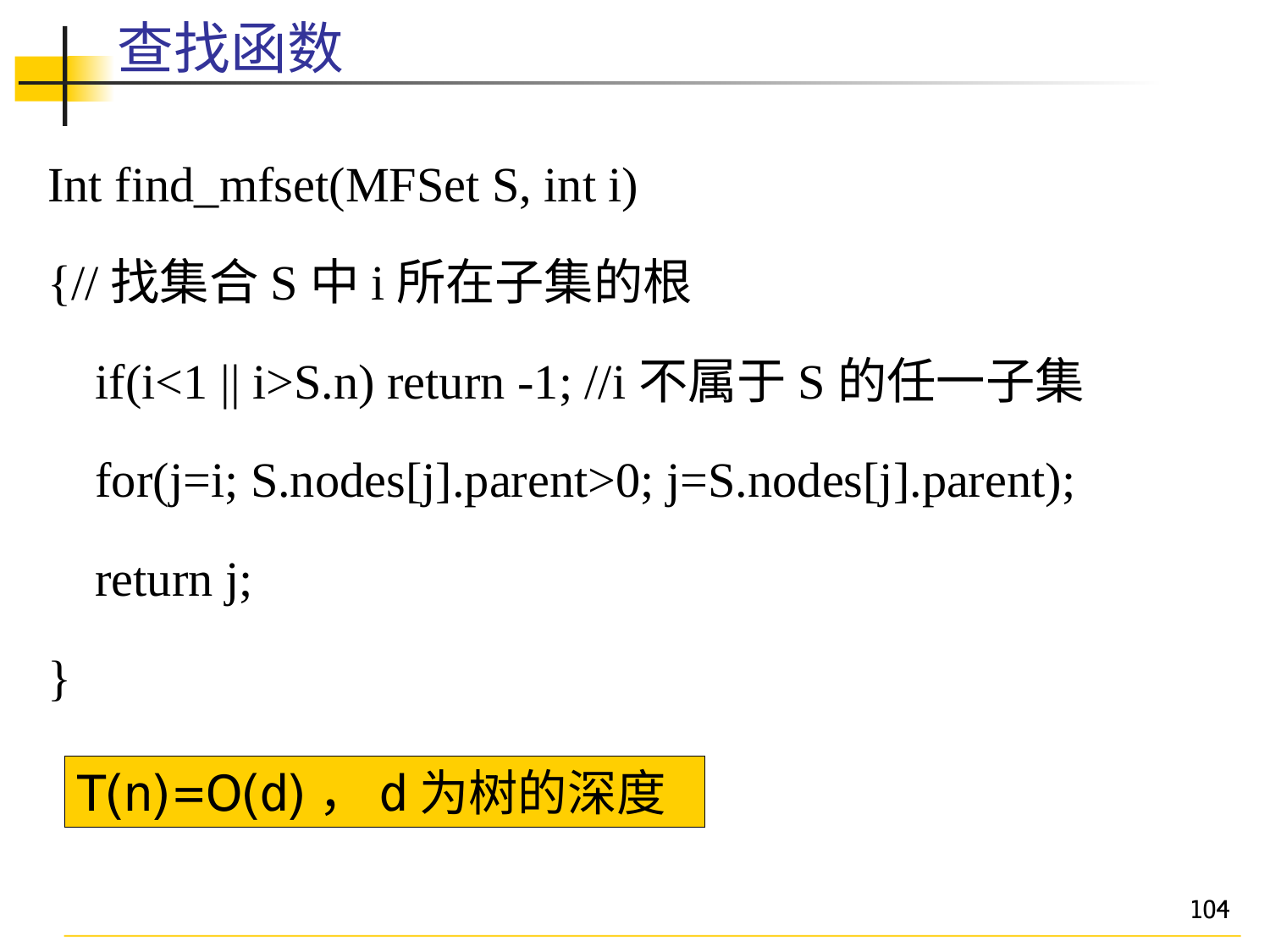

# 查找函数
Int find_mfset(MFSet S, int i)
{//找集合S中i所在子集的根
	if(i<1 || i>S.n) return -1; //i不属于S的任一子集
	for(j=i; S.nodes[j].parent>0; j=S.nodes[j].parent);
	return j;
}

T(n)=O(d)，d为树的深度
104